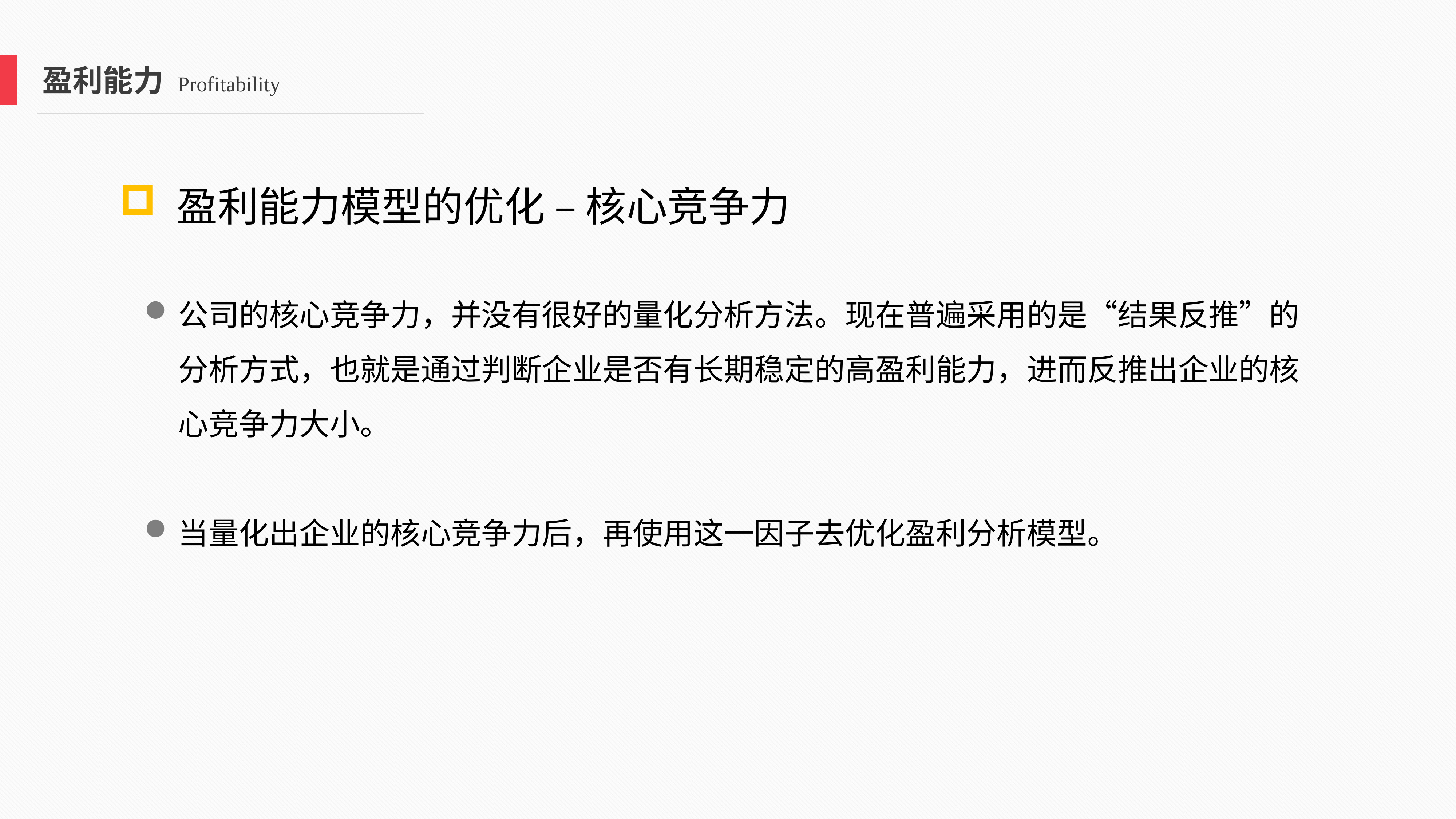

盈利能力 Profitability
 盈利能力模型的优化 – 核心竞争力
公司的核心竞争力，并没有很好的量化分析方法。现在普遍采用的是“结果反推”的分析方式，也就是通过判断企业是否有长期稳定的高盈利能力，进而反推出企业的核心竞争力大小。

当量化出企业的核心竞争力后，再使用这一因子去优化盈利分析模型。